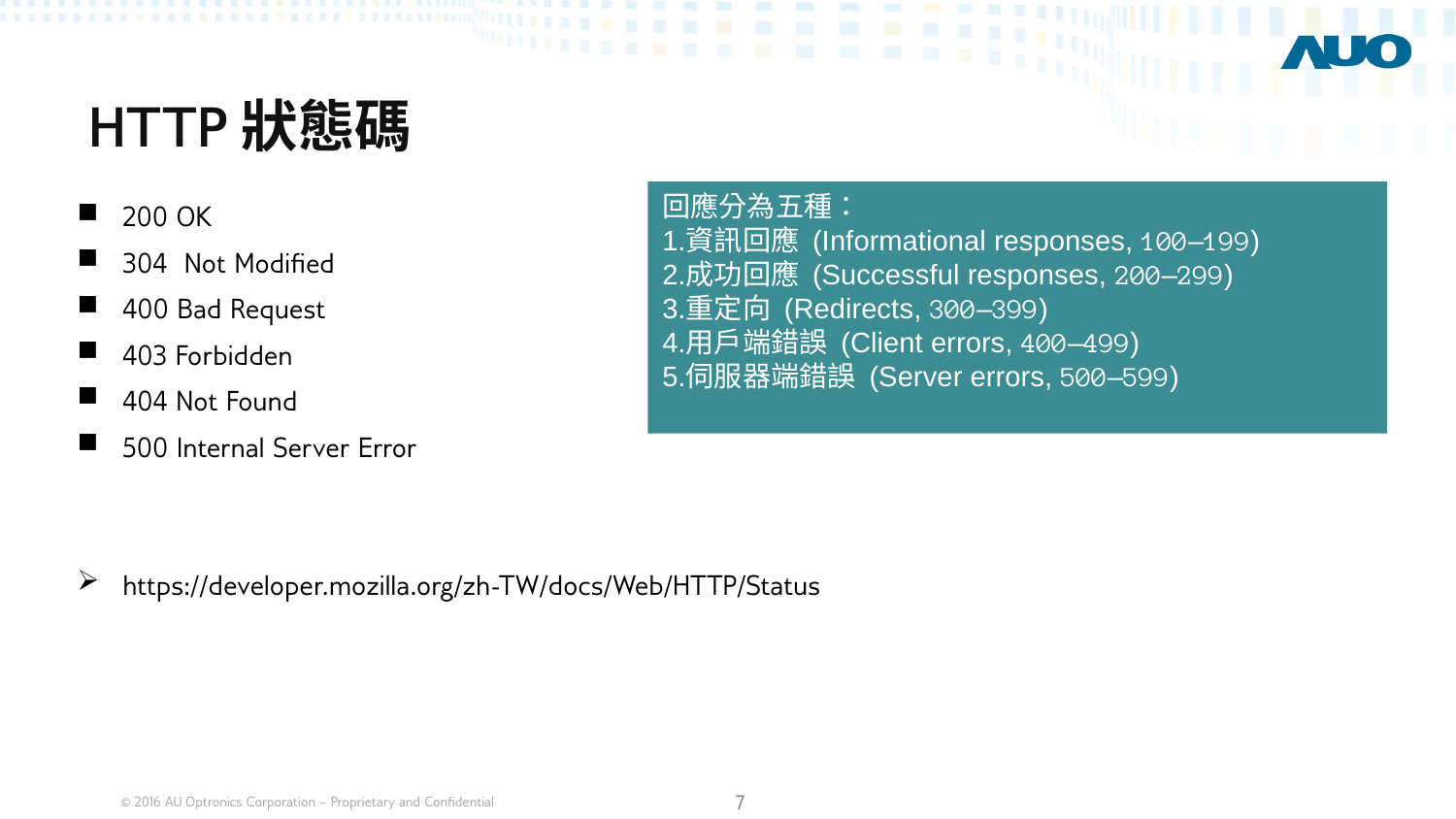

# HTTP狀態碼
回應分為五種：
資訊回應 (Informational responses, 100–199)
成功回應 (Successful responses, 200–299)
重定向 (Redirects, 300–399)
用戶端錯誤 (Client errors, 400–499)
伺服器端錯誤 (Server errors, 500–599)

200 OK
304  Not Modified
400 Bad Request
403 Forbidden
404 Not Found
500 Internal Server Error

https://developer.mozilla.org/zh-TW/docs/Web/HTTP/Status